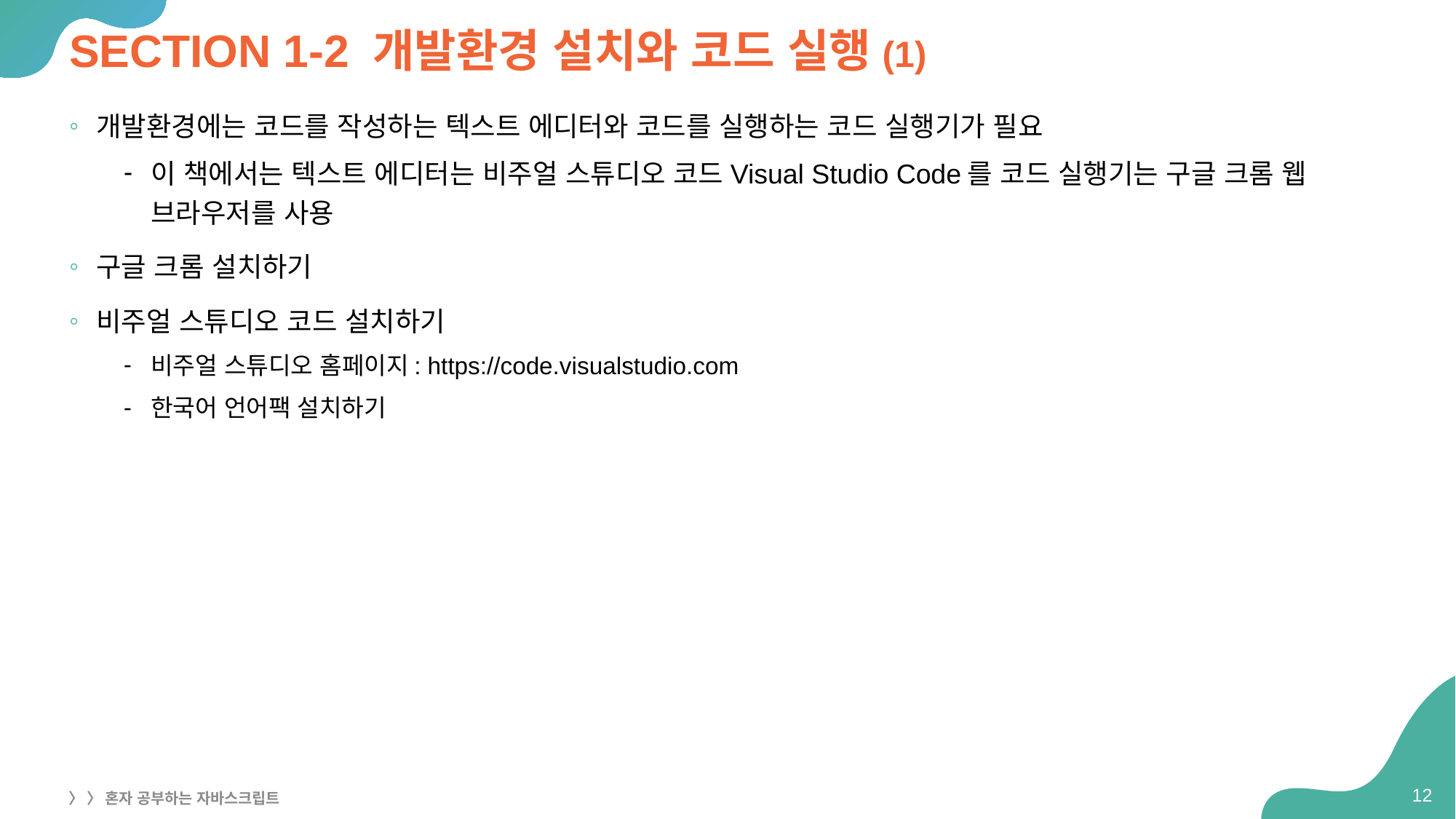

# SECTION 1-2 개발환경 설치와 코드 실행(1)
개발환경에는 코드를 작성하는 텍스트 에디터와 코드를 실행하는 코드 실행기가 필요
이 책에서는 텍스트 에디터는 비주얼 스튜디오 코드Visual Studio Code를 코드 실행기는 구글 크롬 웹 브라우저를 사용
구글 크롬 설치하기
비주얼 스튜디오 코드 설치하기
비주얼 스튜디오 홈페이지: https://code.visualstudio.com
한국어 언어팩 설치하기
12
〉 〉 혼자 공부하는 자바스크립트